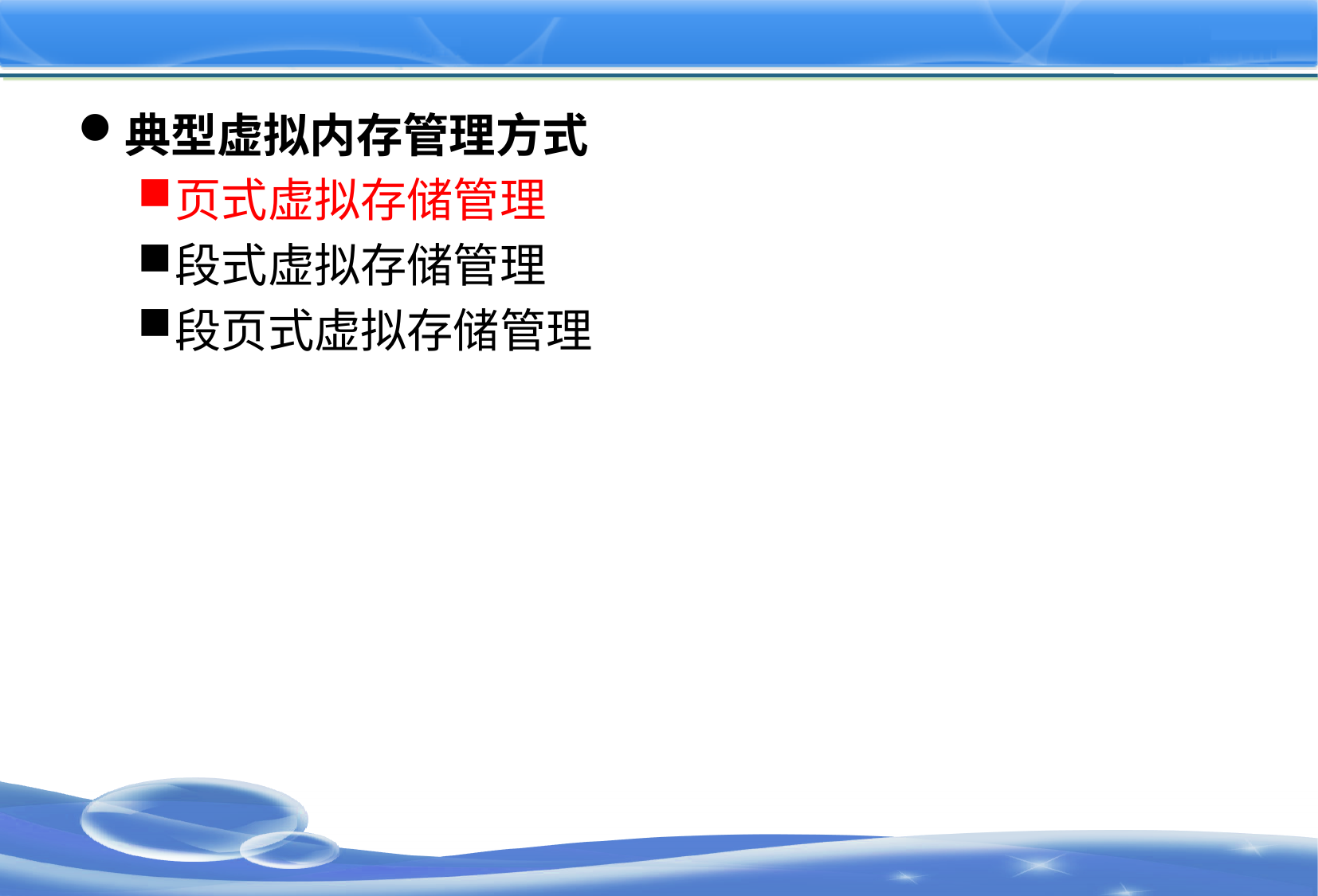

#
典型虚拟内存管理方式
页式虚拟存储管理
段式虚拟存储管理
段页式虚拟存储管理